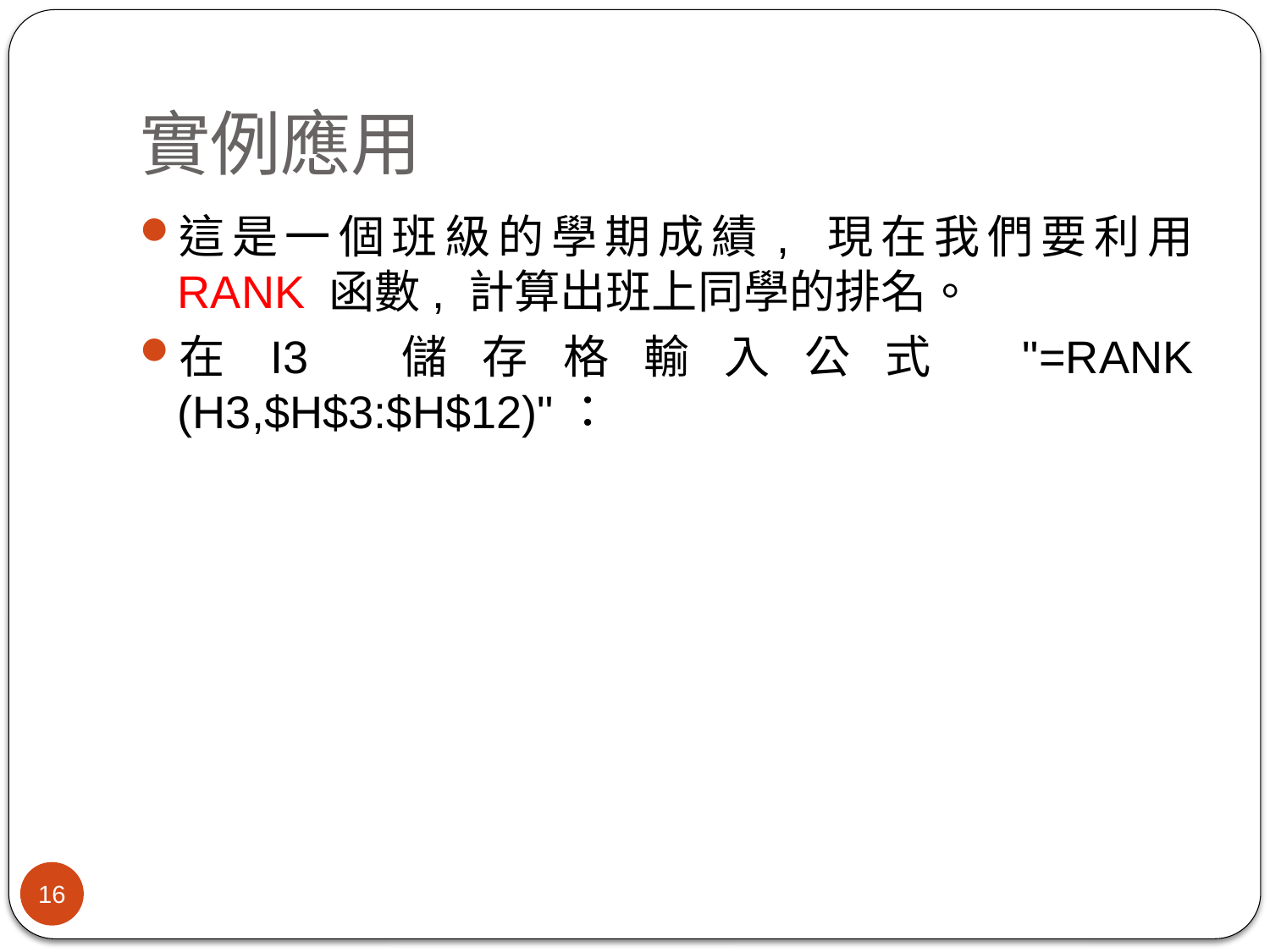

# 實例應用
這是一個班級的學期成績, 現在我們要利用 RANK 函數, 計算出班上同學的排名。
在I3 儲存格輸入公式 "=RANK (H3,$H$3:$H$12)"：
16